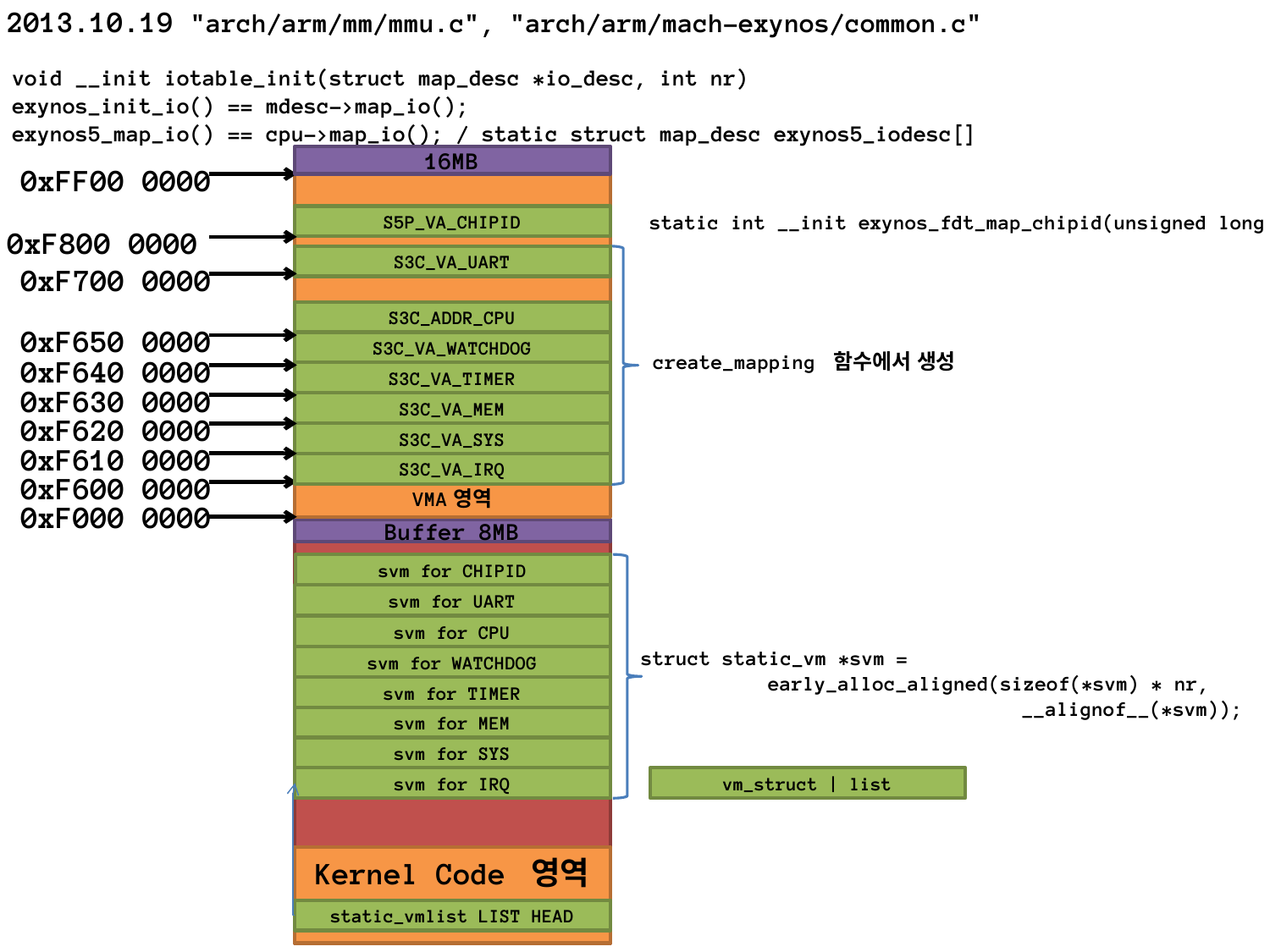

# 2013.10.19 "arch/arm/mm/mmu.c", "arch/arm/mach-exynos/common.c"
void __init iotable_init(struct map_desc *io_desc, int nr)
exynos_init_io() == mdesc->map_io();
exynos5_map_io() == cpu->map_io(); / static struct map_desc exynos5_iodesc[]
16MB
0xFF00 0000
VMA영역
static int __init exynos_fdt_map_chipid(unsigned long node, const char *uname, int depth, void *data)
S5P_VA_CHIPID
0xF800 0000
S3C_VA_UART

0xF700 0000
S3C_ADDR_CPU
0xF650 0000
S3C_VA_WATCHDOG
create_mapping 함수에서 생성
0xF640 0000
S3C_VA_TIMER
0xF630 0000
S3C_VA_MEM
0xF620 0000
S3C_VA_SYS
0xF610 0000
S3C_VA_IRQ
0xF600 0000
0xF000 0000
Buffer 8MB

svm for CHIPID

svm for UART
svm for CPU
struct static_vm *svm =
	early_alloc_aligned(sizeof(*svm) * nr,
			__alignof__(*svm));
svm for WATCHDOG
svm for TIMER
svm for MEM
svm for SYS
vm_struct | list
svm for IRQ
Kernel Code 영역
static_vmlist LIST HEAD